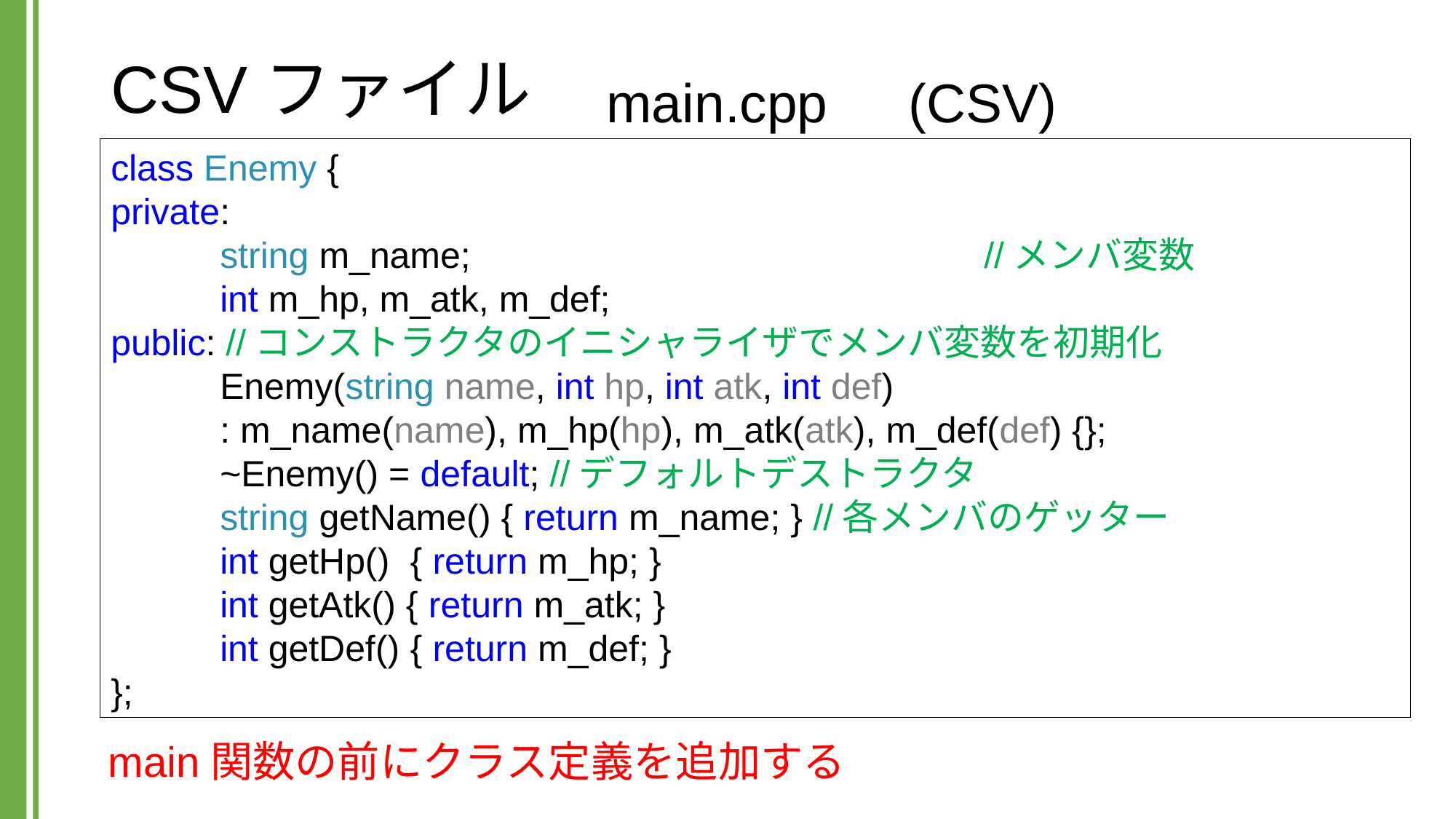

# CSVファイル
                　　　　　main.cpp　(CSV)

class Enemy {
private:
	string m_name;					//メンバ変数
	int m_hp, m_atk, m_def;
public: //コンストラクタのイニシャライザでメンバ変数を初期化
	Enemy(string name, int hp, int atk, int def)
	: m_name(name), m_hp(hp), m_atk(atk), m_def(def) {};
	~Enemy() = default; //デフォルトデストラクタ
	string getName() { return m_name; } //各メンバのゲッター
	int getHp()  { return m_hp; }
	int getAtk() { return m_atk; }
	int getDef() { return m_def; }
};
main関数の前にクラス定義を追加する